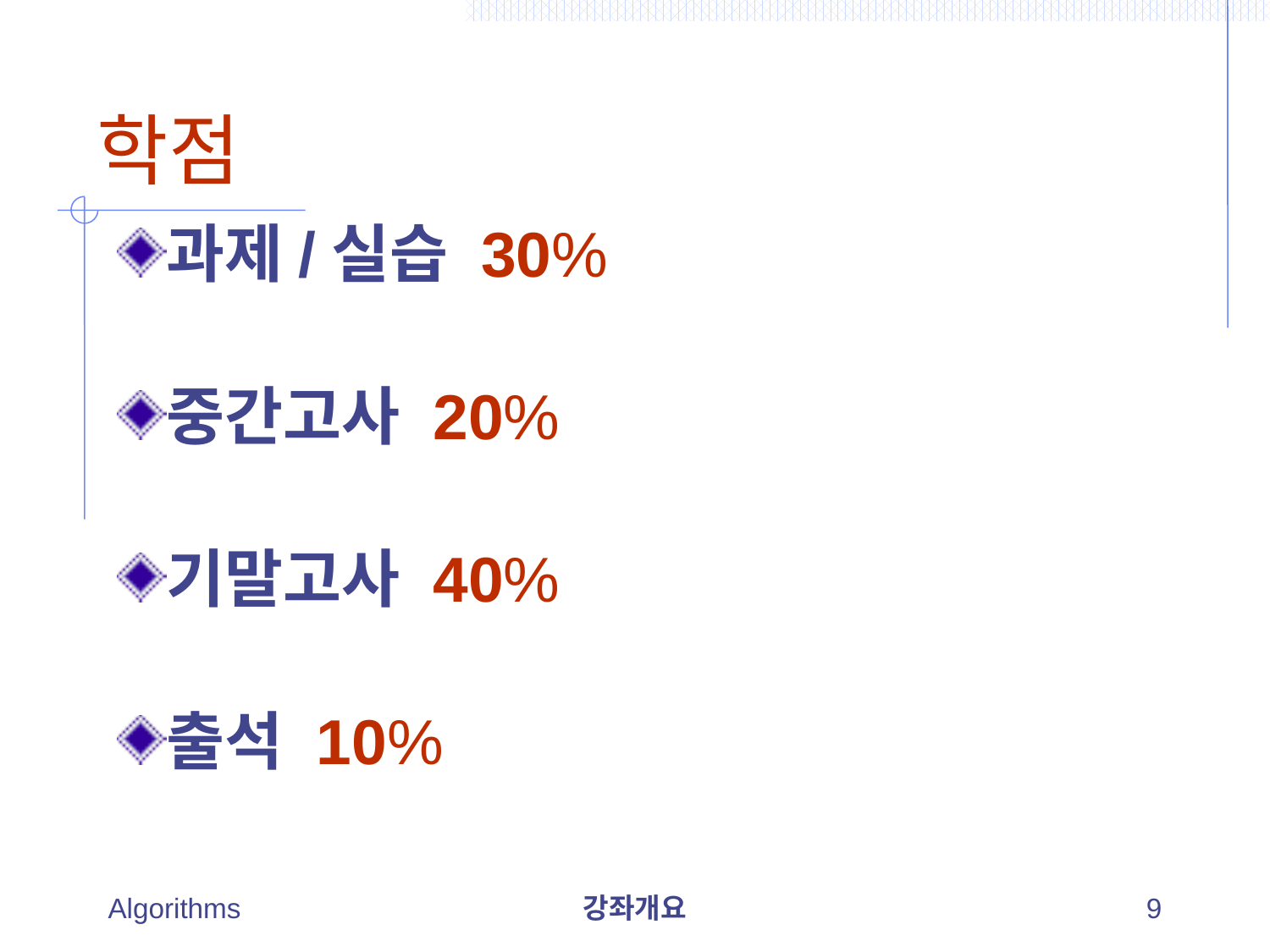

# 학점
과제/실습 30%

중간고사 20%

기말고사 40%

출석 10%
Algorithms
강좌개요
9